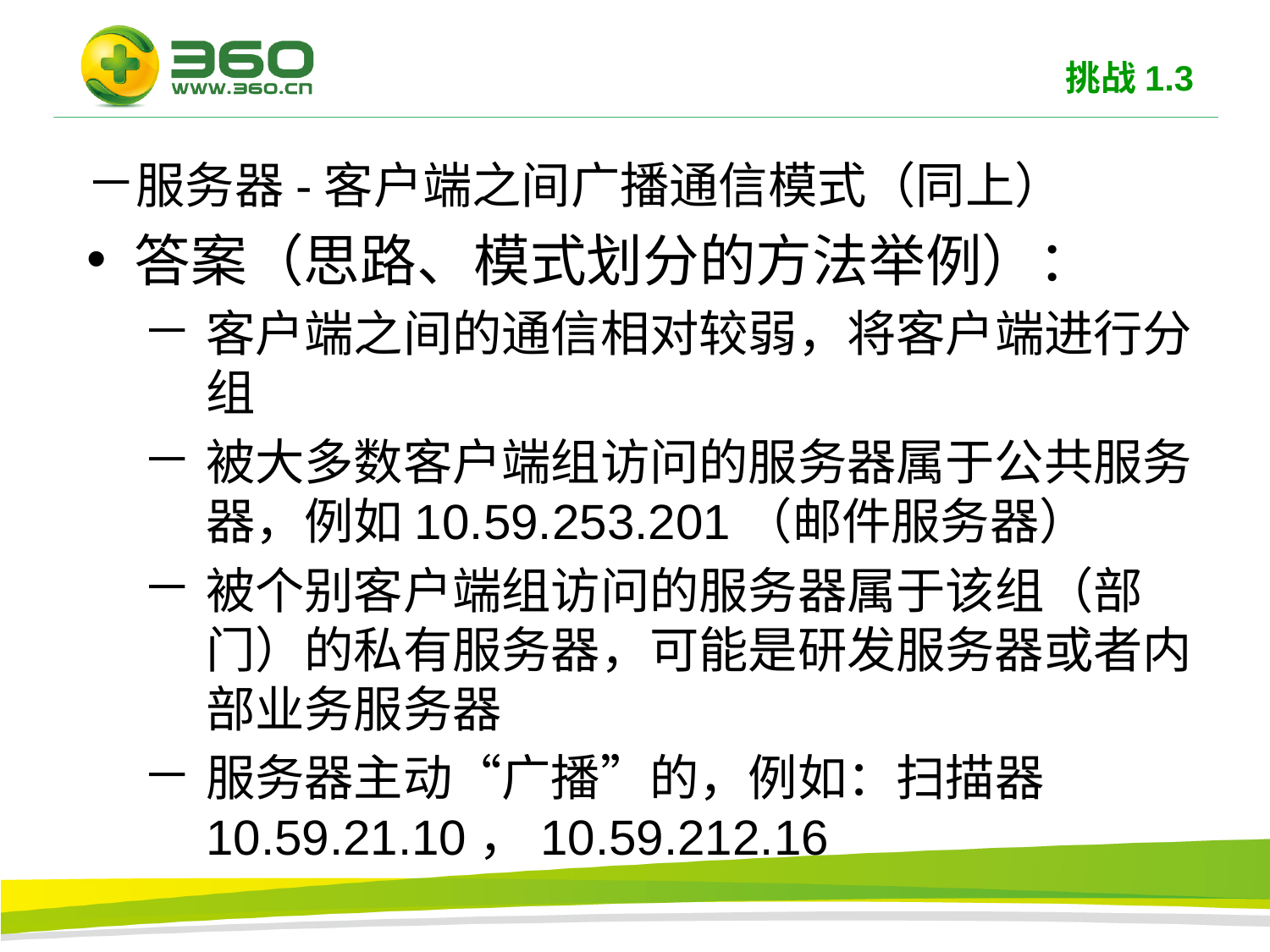

# 挑战1.3
服务器-客户端之间广播通信模式（同上）
答案（思路、模式划分的方法举例）：
客户端之间的通信相对较弱，将客户端进行分组
被大多数客户端组访问的服务器属于公共服务器，例如10.59.253.201（邮件服务器）
被个别客户端组访问的服务器属于该组（部门）的私有服务器，可能是研发服务器或者内部业务服务器
服务器主动“广播”的，例如：扫描器10.59.21.10，10.59.212.16